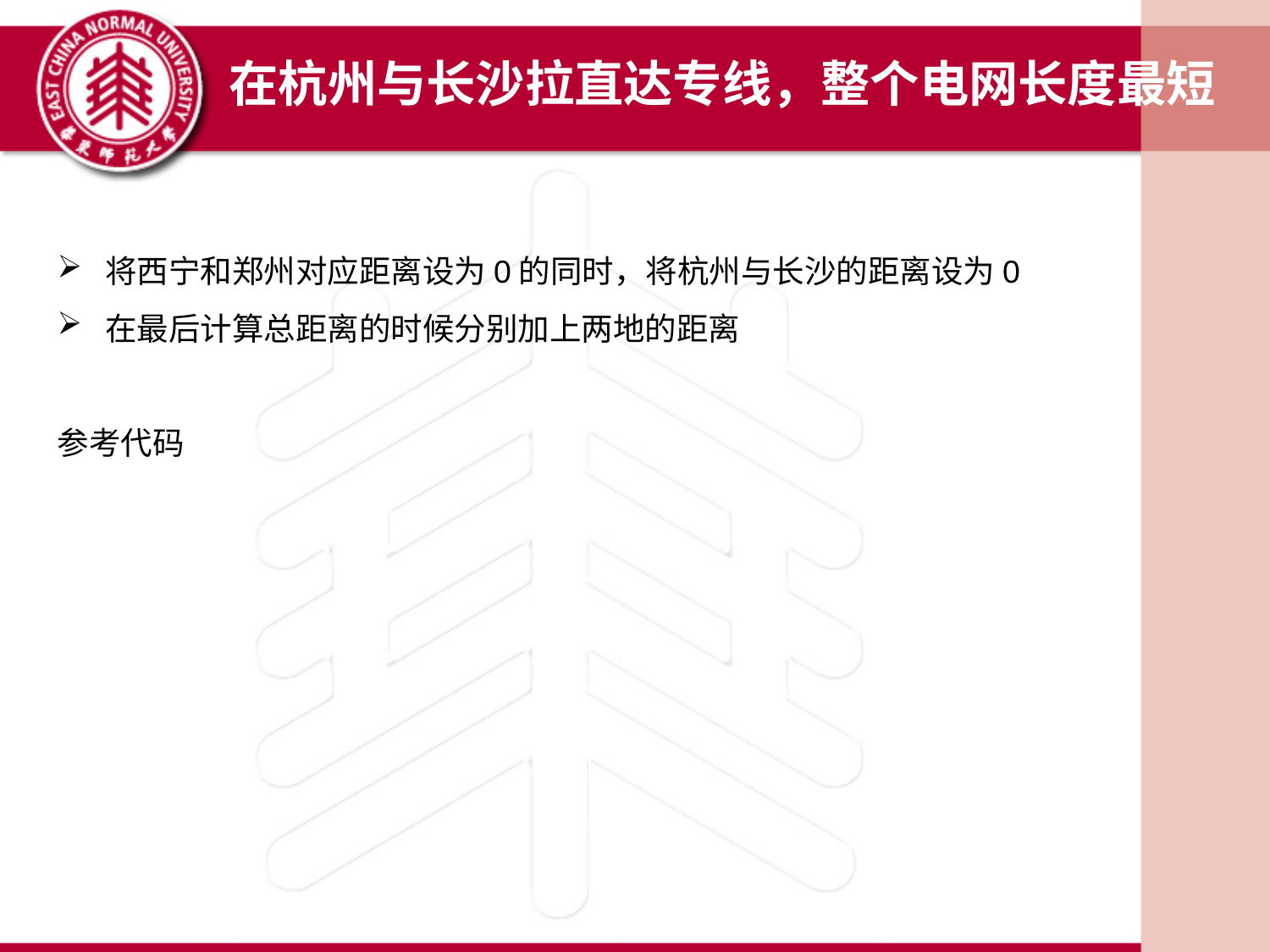

在杭州与长沙拉直达专线，整个电网长度最短
将西宁和郑州对应距离设为0的同时，将杭州与长沙的距离设为0
在最后计算总距离的时候分别加上两地的距离

参考代码